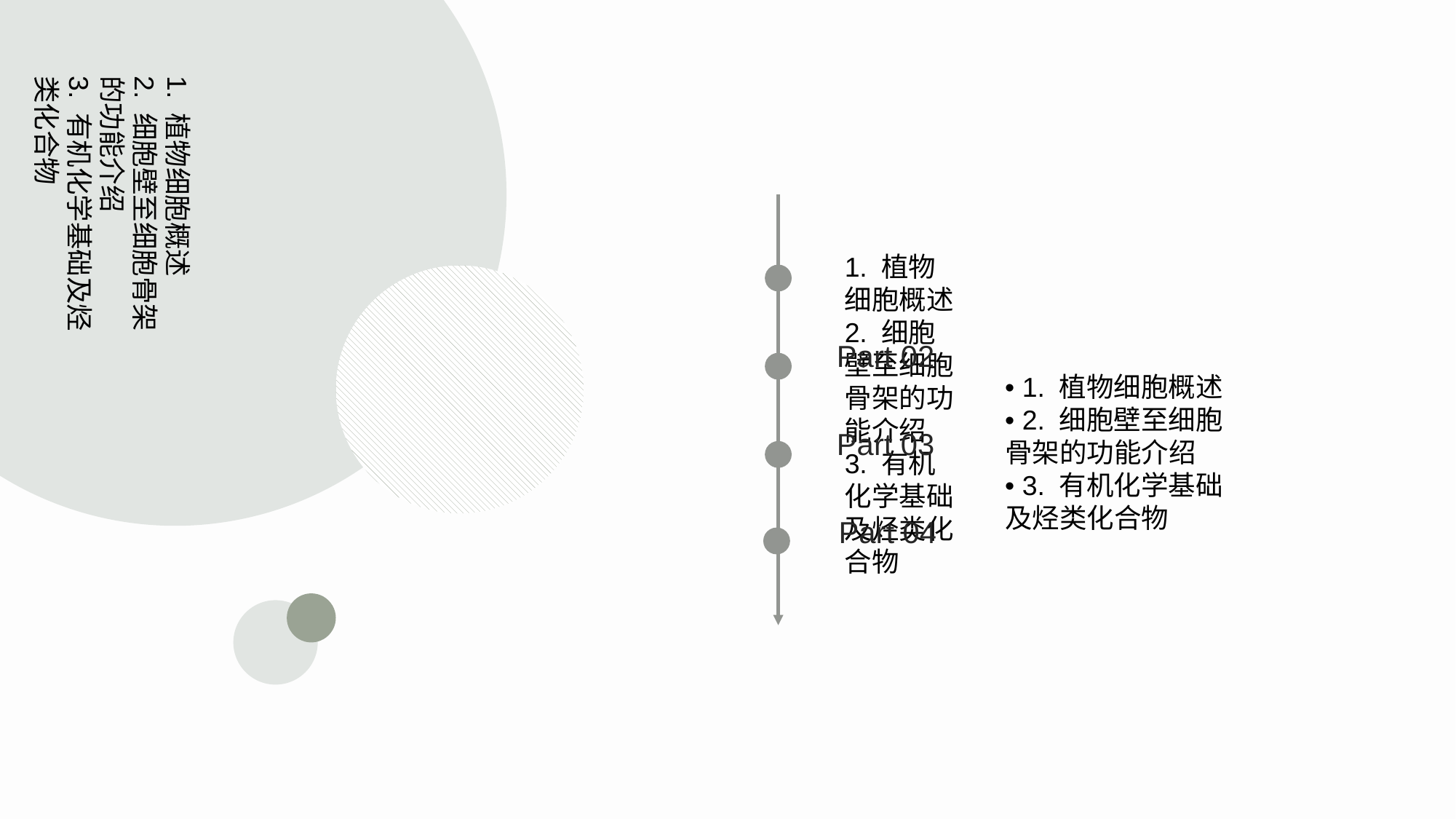

1. 植物细胞概述
2. 细胞壁至细胞骨架的功能介绍
3. 有机化学基础及烃类化合物

1. 植物细胞概述
2. 细胞壁至细胞骨架的功能介绍
3. 有机化学基础及烃类化合物

Part 02

• 1. 植物细胞概述
• 2. 细胞壁至细胞骨架的功能介绍
• 3. 有机化学基础及烃类化合物
Part 03

Part 04